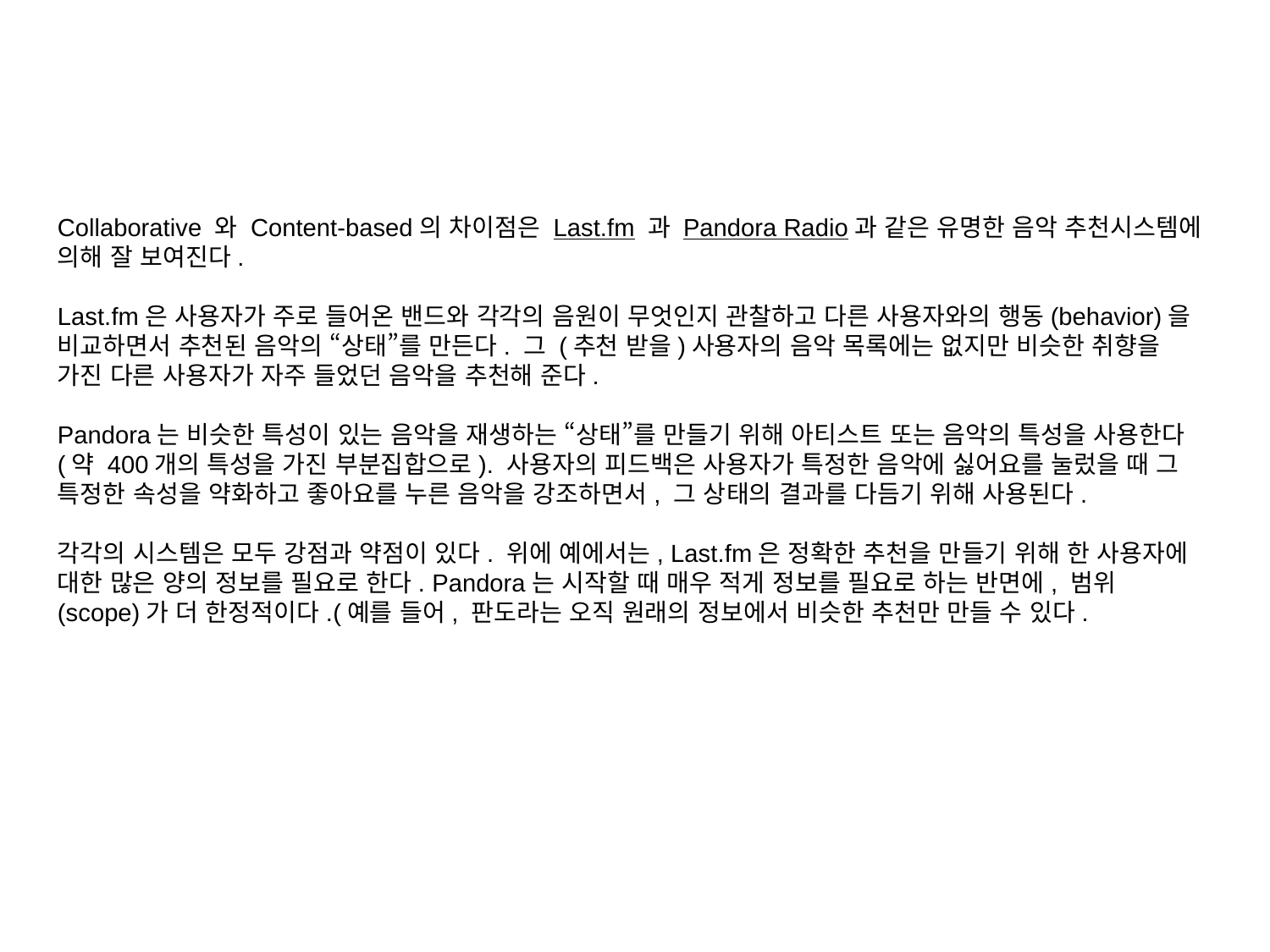

#
Collaborative 와 Content-based의 차이점은 Last.fm 과 Pandora Radio과 같은 유명한 음악 추천시스템에 의해 잘 보여진다.

Last.fm은 사용자가 주로 들어온 밴드와 각각의 음원이 무엇인지 관찰하고 다른 사용자와의 행동(behavior)을 비교하면서 추천된 음악의 “상태”를 만든다. 그 (추천 받을)사용자의 음악 목록에는 없지만 비슷한 취향을 가진 다른 사용자가 자주 들었던 음악을 추천해 준다.

Pandora는 비슷한 특성이 있는 음악을 재생하는 “상태”를 만들기 위해 아티스트 또는 음악의 특성을 사용한다(약 400개의 특성을 가진 부분집합으로). 사용자의 피드백은 사용자가 특정한 음악에 싫어요를 눌렀을 때 그 특정한 속성을 약화하고 좋아요를 누른 음악을 강조하면서, 그 상태의 결과를 다듬기 위해 사용된다.

각각의 시스템은 모두 강점과 약점이 있다. 위에 예에서는, Last.fm은 정확한 추천을 만들기 위해 한 사용자에 대한 많은 양의 정보를 필요로 한다. Pandora는 시작할 때 매우 적게 정보를 필요로 하는 반면에, 범위(scope)가 더 한정적이다.(예를 들어, 판도라는 오직 원래의 정보에서 비슷한 추천만 만들 수 있다.